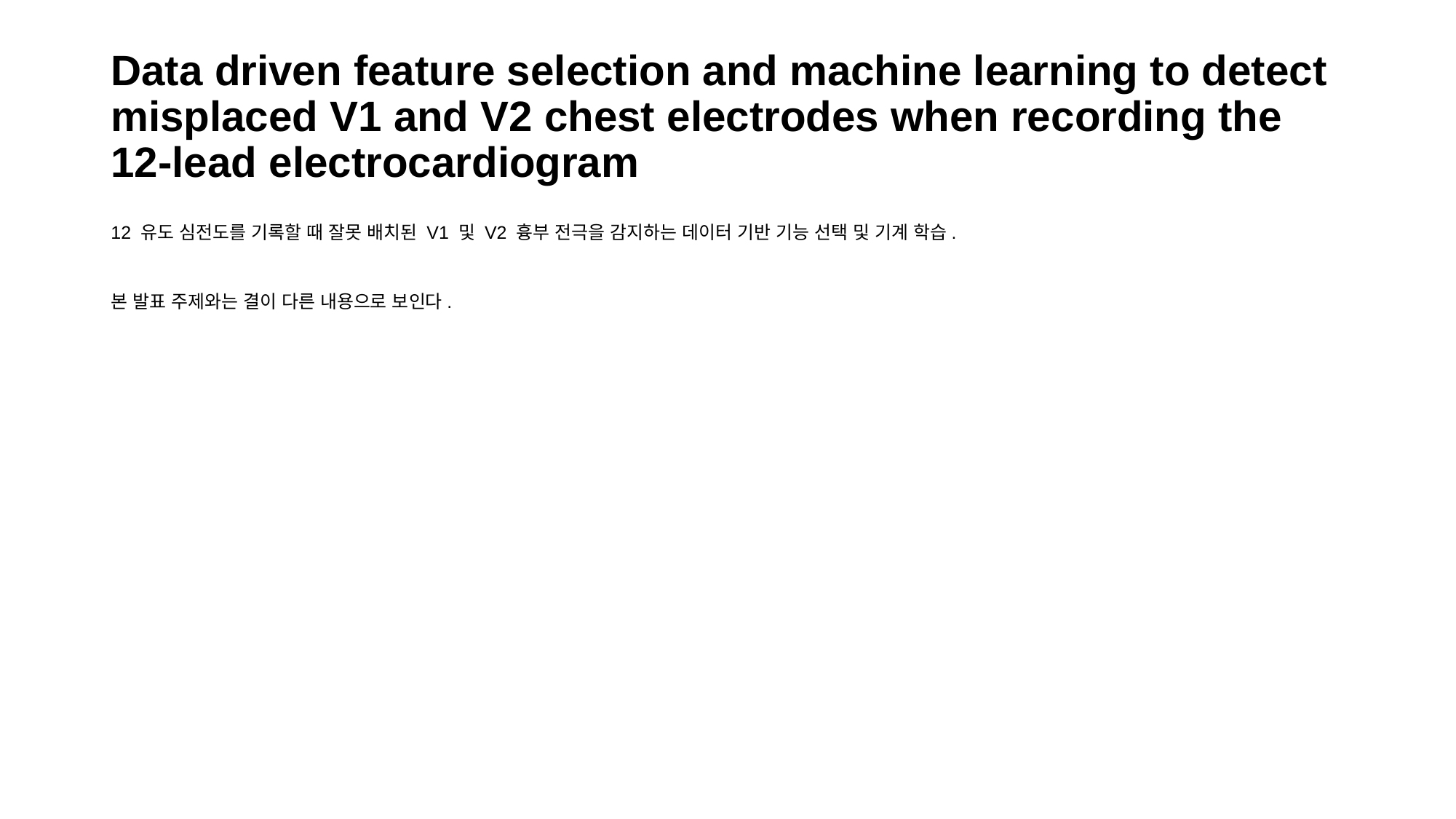

# Data driven feature selection and machine learning to detect misplaced V1 and V2 chest electrodes when recording the 12‑lead electrocardiogram
12 유도 심전도를 기록할 때 잘못 배치된 V1 및 V2 흉부 전극을 감지하는 데이터 기반 기능 선택 및 기계 학습.

본 발표 주제와는 결이 다른 내용으로 보인다.